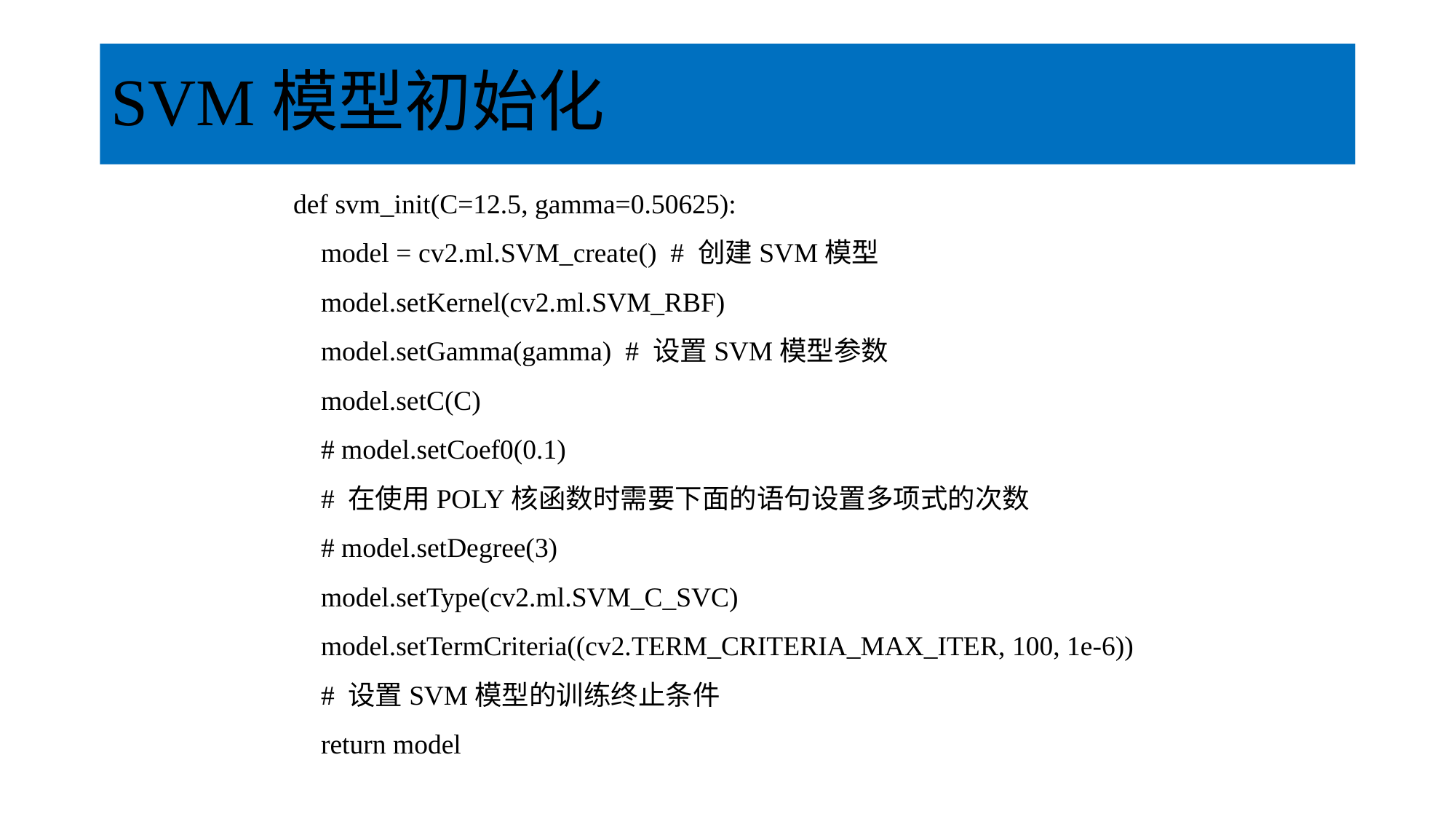

# SVM模型初始化
def svm_init(C=12.5, gamma=0.50625):
    model = cv2.ml.SVM_create()  # 创建SVM模型
    model.setKernel(cv2.ml.SVM_RBF)
    model.setGamma(gamma)  # 设置SVM模型参数
    model.setC(C)
    # model.setCoef0(0.1)
    # 在使用POLY核函数时需要下面的语句设置多项式的次数
    # model.setDegree(3)
    model.setType(cv2.ml.SVM_C_SVC)
    model.setTermCriteria((cv2.TERM_CRITERIA_MAX_ITER, 100, 1e-6))
    # 设置SVM模型的训练终止条件
    return model